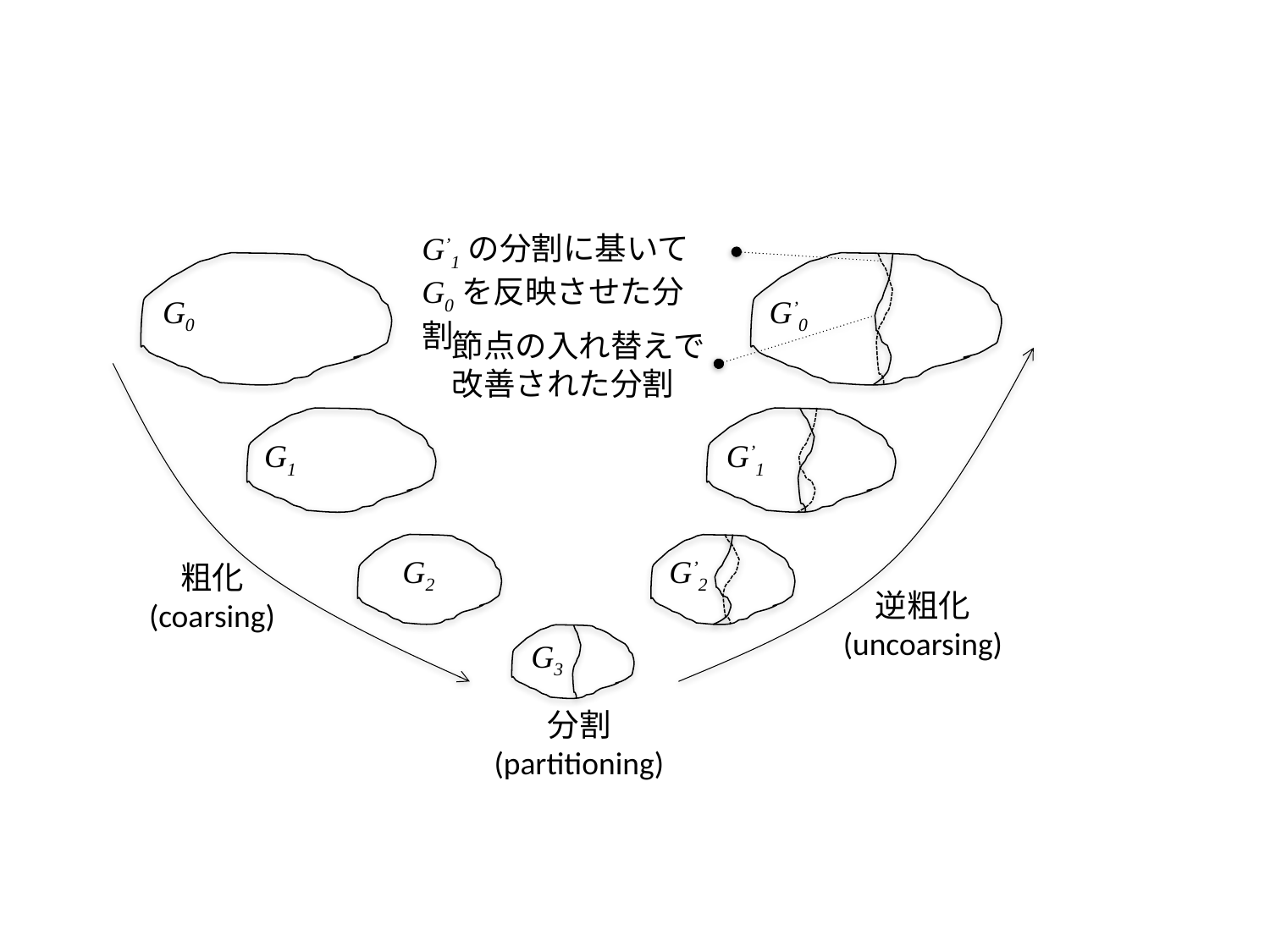

#
G’1の分割に基いてG0を反映させた分割

G0

G’0
節点の入れ替えで改善された分割

G1

G’1

G2

G’2
粗化
(coarsing)
逆粗化
(uncoarsing)

G3
分割
(partitioning)